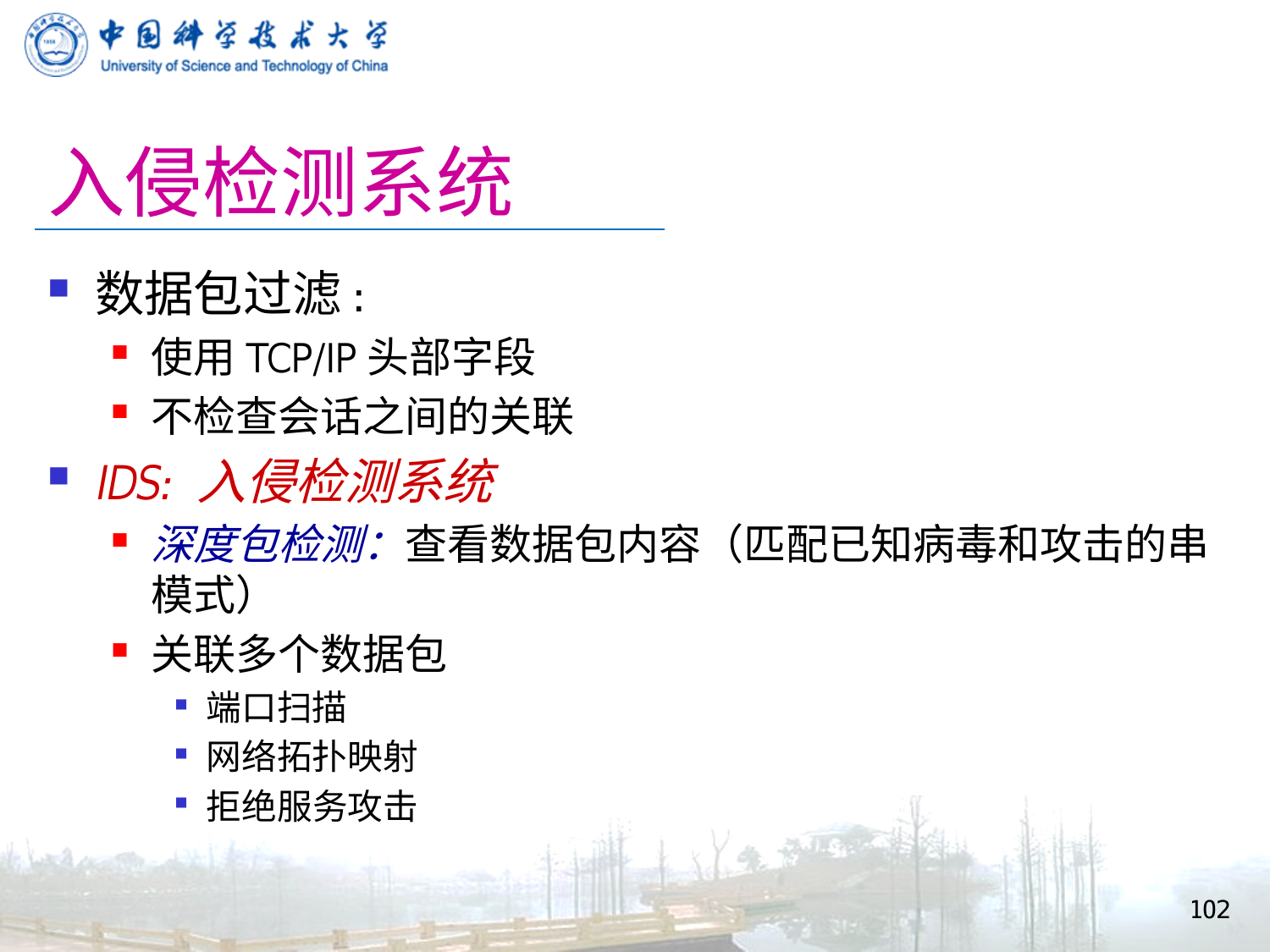

# 入侵检测系统
数据包过滤:
使用TCP/IP头部字段
不检查会话之间的关联
IDS: 入侵检测系统
深度包检测：查看数据包内容（匹配已知病毒和攻击的串模式）
关联多个数据包
端口扫描
网络拓扑映射
拒绝服务攻击

102